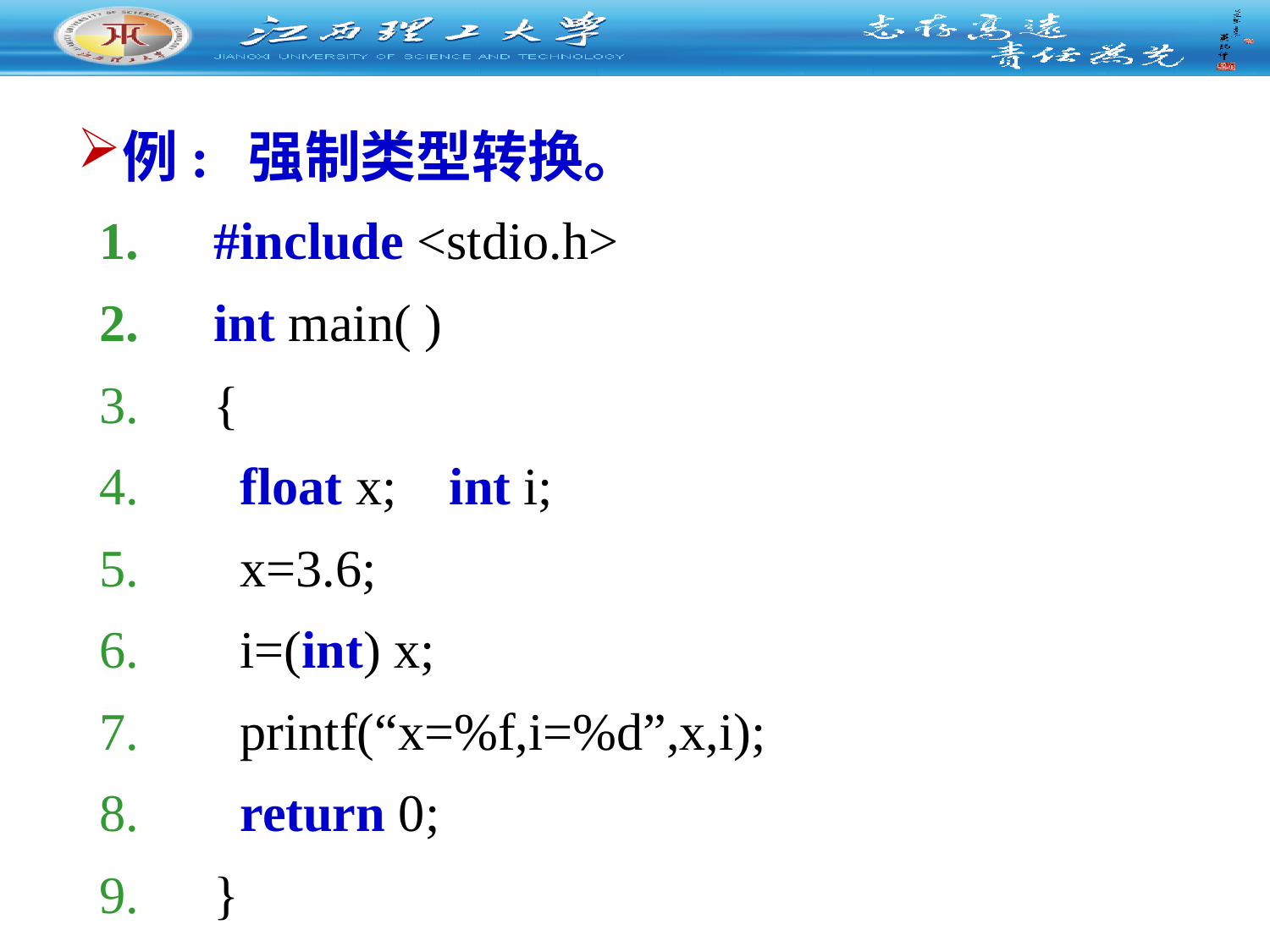

例:  强制类型转换。
#include <stdio.h>
int main( )
{
  float x;    int i;
  x=3.6;
  i=(int) x;
  printf(“x=%f,i=%d”,x,i);
  return 0;
}